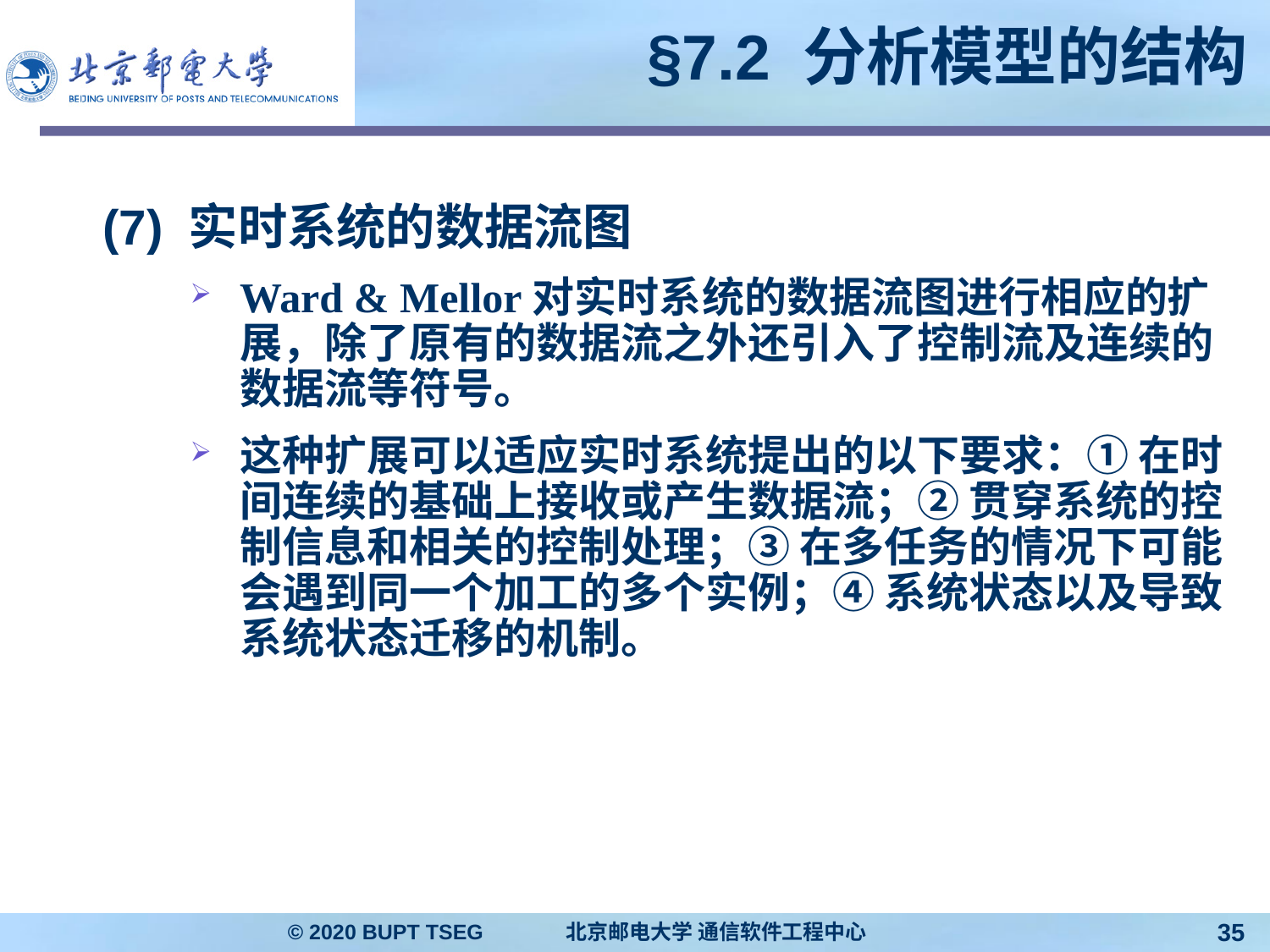

# §7.2 分析模型的结构
(7) 实时系统的数据流图
Ward & Mellor对实时系统的数据流图进行相应的扩展，除了原有的数据流之外还引入了控制流及连续的数据流等符号。
这种扩展可以适应实时系统提出的以下要求：① 在时间连续的基础上接收或产生数据流；② 贯穿系统的控制信息和相关的控制处理；③ 在多任务的情况下可能会遇到同一个加工的多个实例；④ 系统状态以及导致系统状态迁移的机制。
© 2020 BUPT TSEG             北京邮电大学 通信软件工程中心